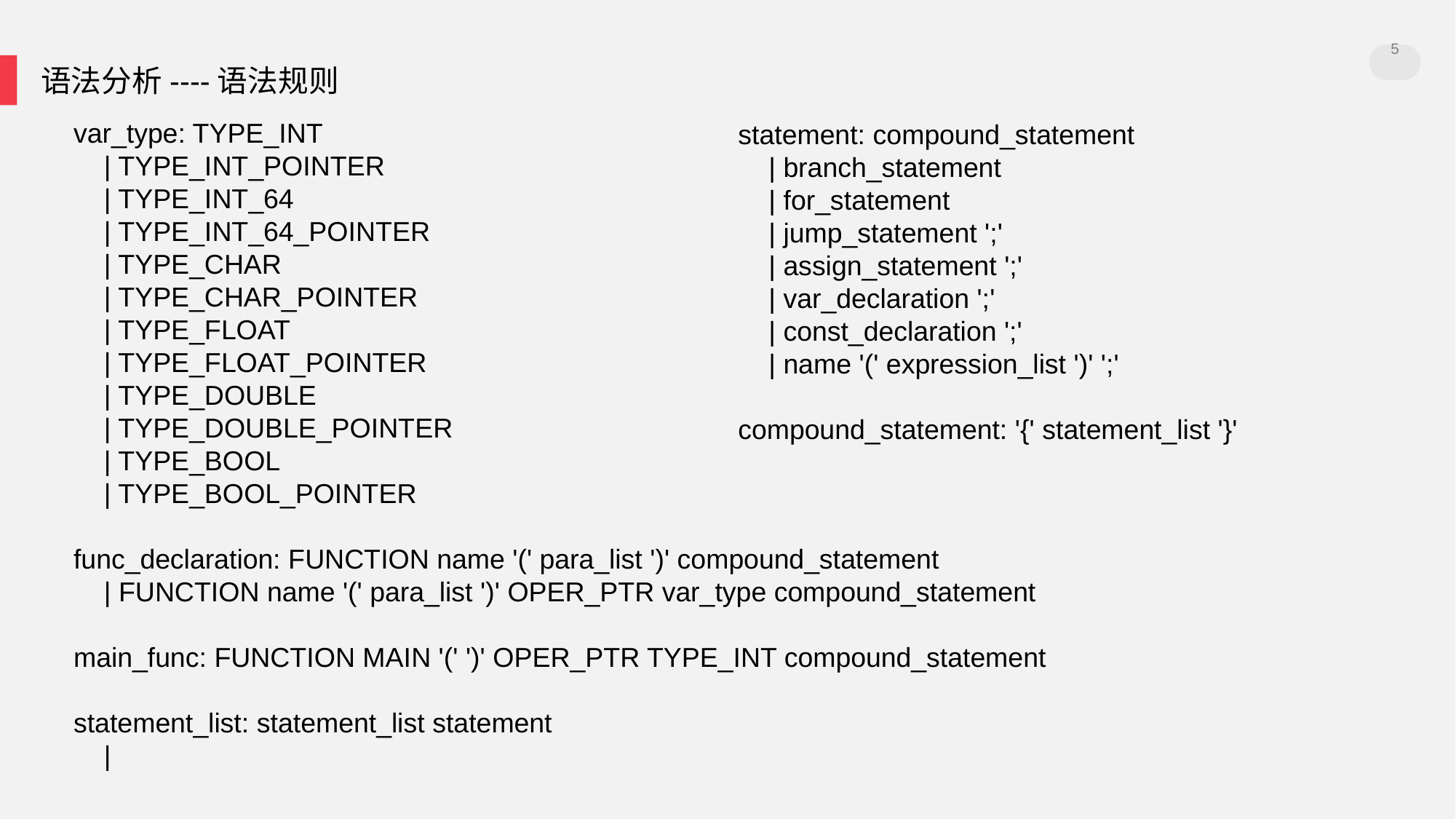

5
语法分析----语法规则
var_type: TYPE_INT
    | TYPE_INT_POINTER
    | TYPE_INT_64
    | TYPE_INT_64_POINTER
    | TYPE_CHAR
    | TYPE_CHAR_POINTER
    | TYPE_FLOAT
    | TYPE_FLOAT_POINTER
    | TYPE_DOUBLE
    | TYPE_DOUBLE_POINTER
    | TYPE_BOOL
    | TYPE_BOOL_POINTER

func_declaration: FUNCTION name '(' para_list ')' compound_statement
    | FUNCTION name '(' para_list ')' OPER_PTR var_type compound_statement

main_func: FUNCTION MAIN '(' ')' OPER_PTR TYPE_INT compound_statement

statement_list: statement_list statement
    |
statement: compound_statement
    | branch_statement
    | for_statement
    | jump_statement ';'
    | assign_statement ';'
    | var_declaration ';'
    | const_declaration ';'
    | name '(' expression_list ')' ';'

compound_statement: '{' statement_list '}'